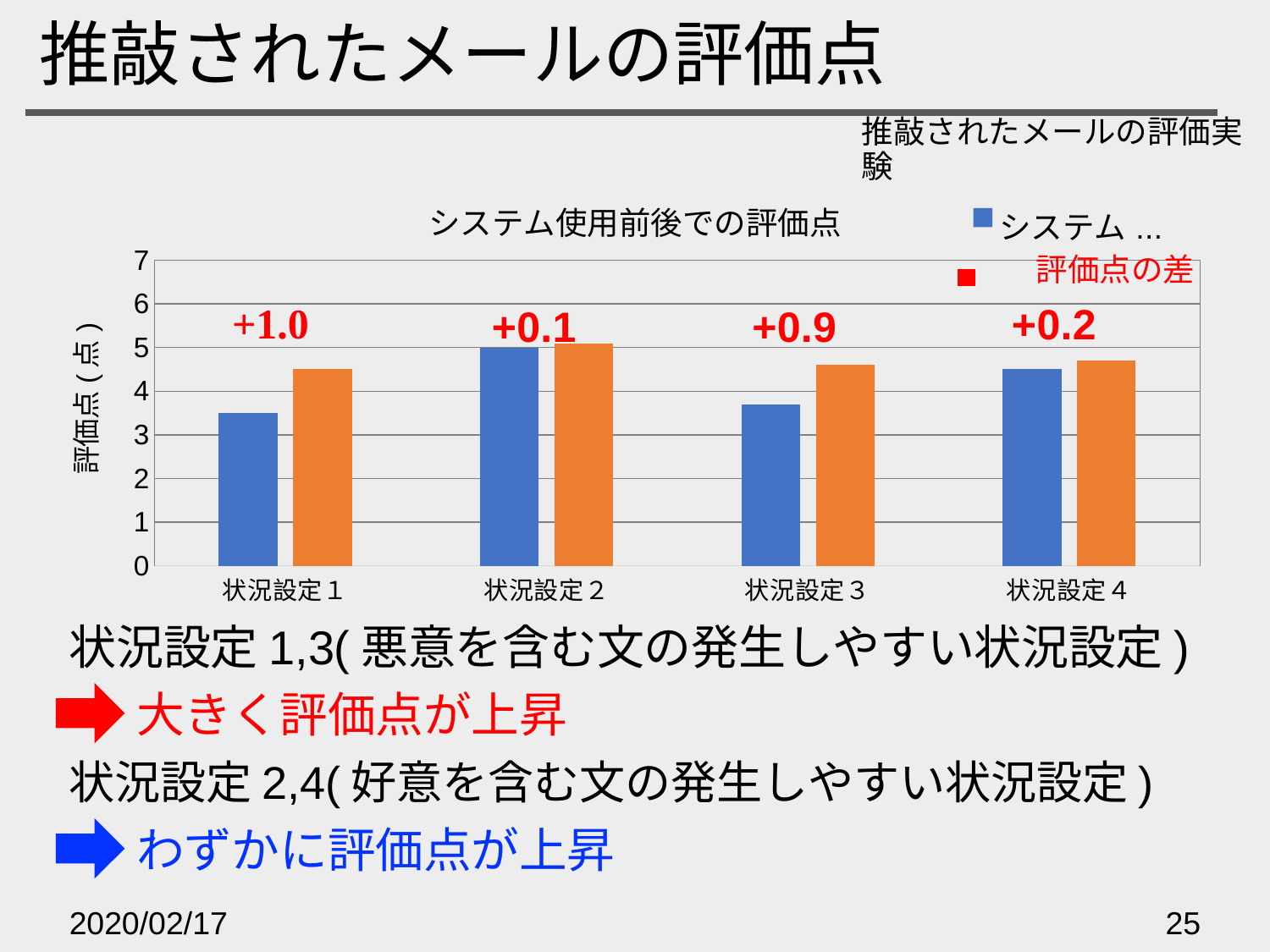

# 推敲されたメールの評価点
推敲されたメールの評価実験

### Chart: システム使用前後での評価点

| Category | システム使用前 | システム使用後 |
|---|---|---|
| 状況設定１ | 3.5 | 4.5 |
| 状況設定２ | 5.0 | 5.1 |
| 状況設定３ | 3.7 | 4.6 |
| 状況設定４ | 4.5 | 4.7 |
状況設定1,3(悪意を含む文の発生しやすい状況設定)

大きく評価点が上昇
状況設定2,4(好意を含む文の発生しやすい状況設定)

わずかに評価点が上昇
2020/02/17
25